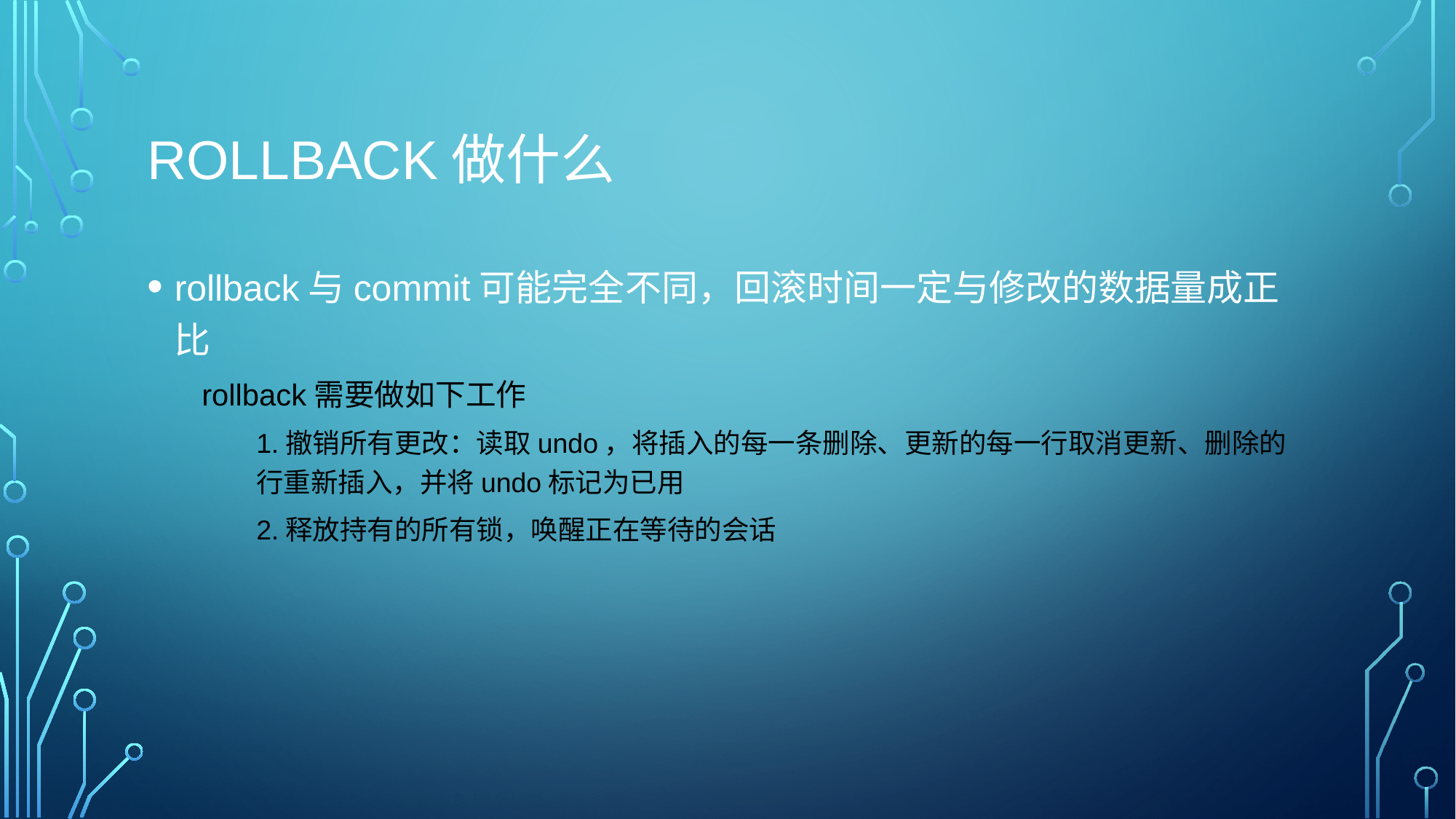

# ROLLBACK做什么
rollback与commit可能完全不同，回滚时间一定与修改的数据量成正比
rollback需要做如下工作
1.撤销所有更改：读取undo，将插入的每一条删除、更新的每一行取消更新、删除的行重新插入，并将undo标记为已用
2.释放持有的所有锁，唤醒正在等待的会话